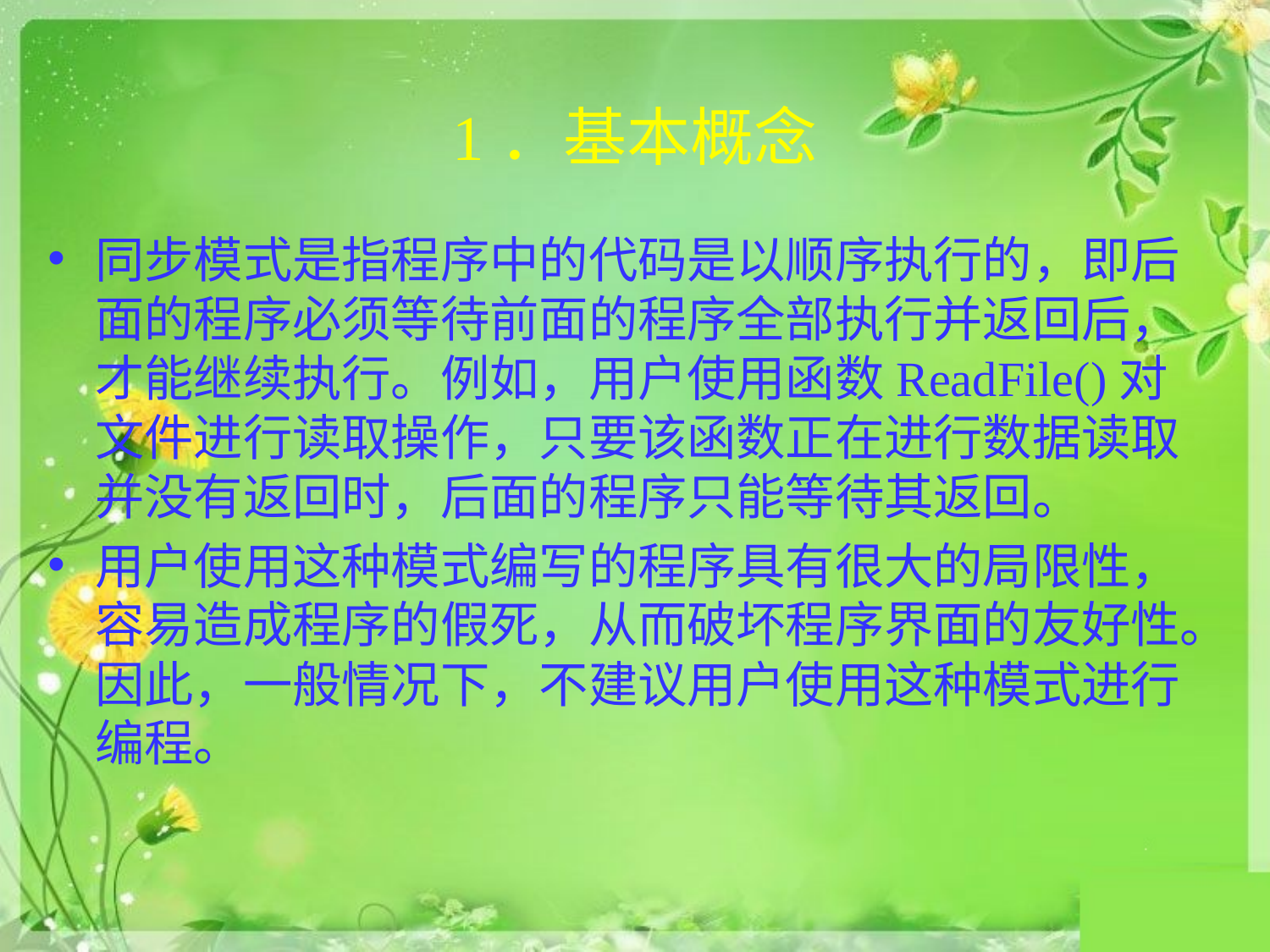

# 1．基本概念
同步模式是指程序中的代码是以顺序执行的，即后面的程序必须等待前面的程序全部执行并返回后，才能继续执行。例如，用户使用函数ReadFile()对文件进行读取操作，只要该函数正在进行数据读取并没有返回时，后面的程序只能等待其返回。
用户使用这种模式编写的程序具有很大的局限性，容易造成程序的假死，从而破坏程序界面的友好性。因此，一般情况下，不建议用户使用这种模式进行编程。